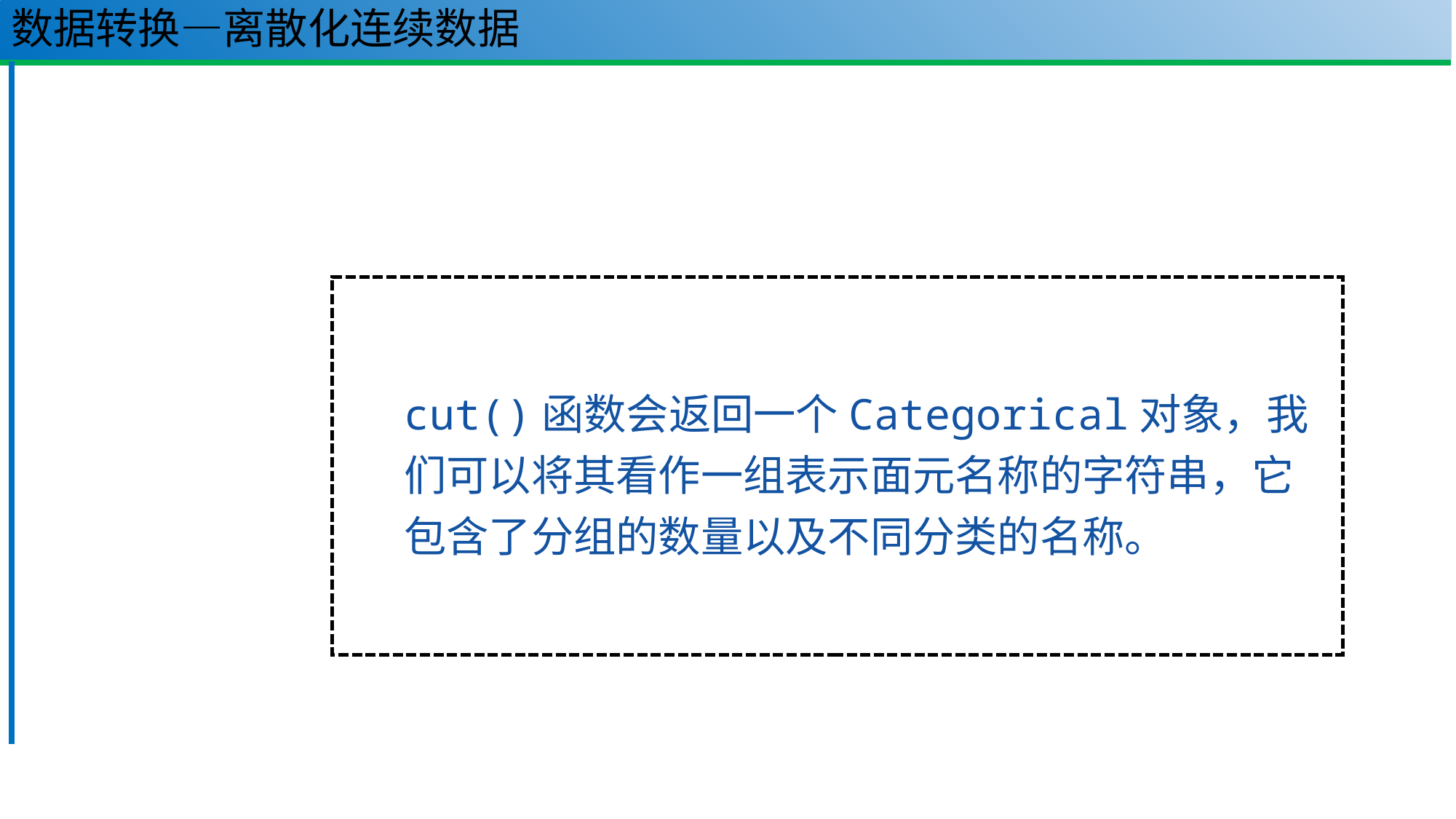

# 数据转换—离散化连续数据

cut()函数会返回一个Categorical对象，我们可以将其看作一组表示面元名称的字符串，它包含了分组的数量以及不同分类的名称。